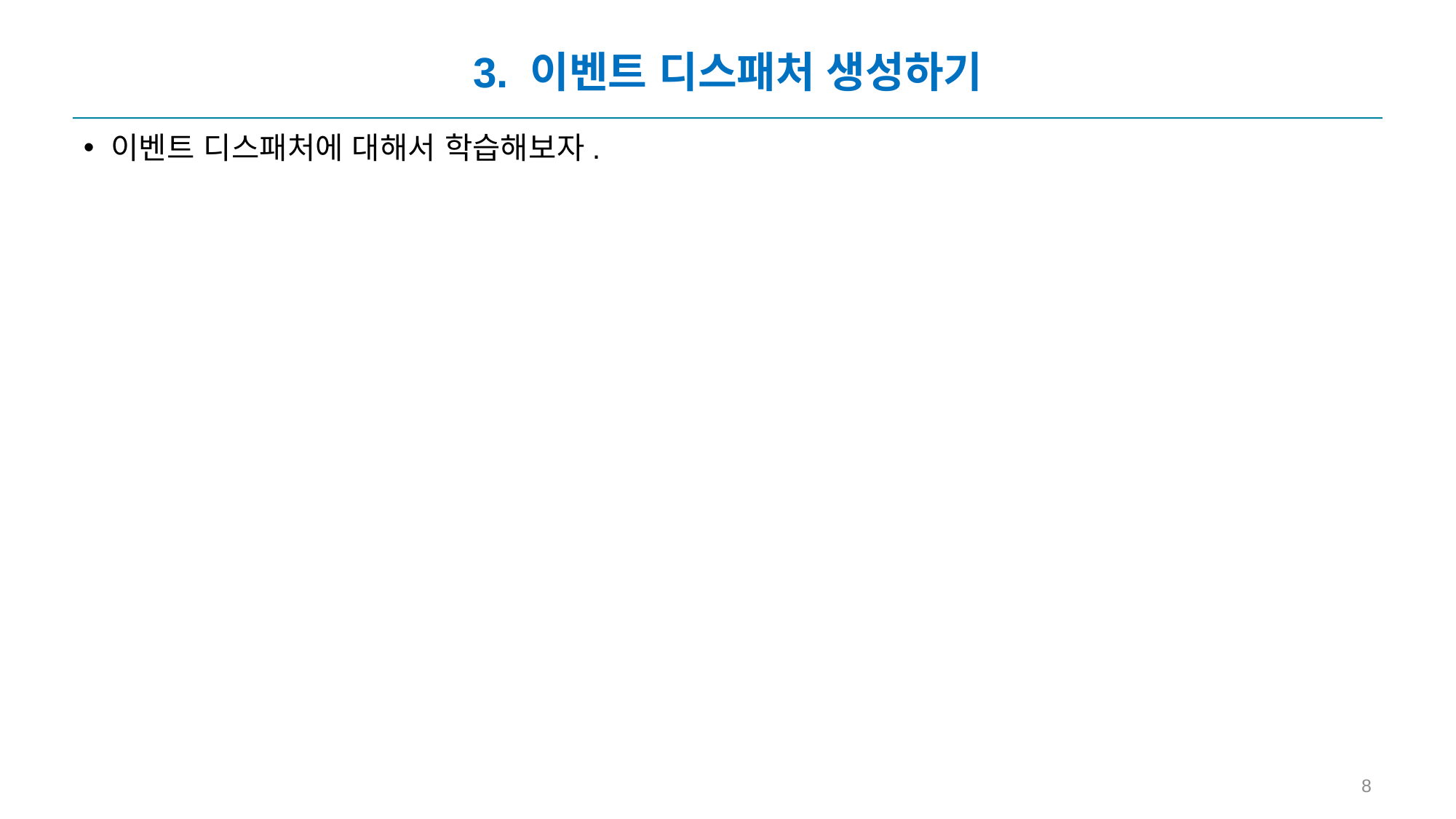

# 3. 이벤트 디스패처 생성하기
이벤트 디스패처에 대해서 학습해보자.

8